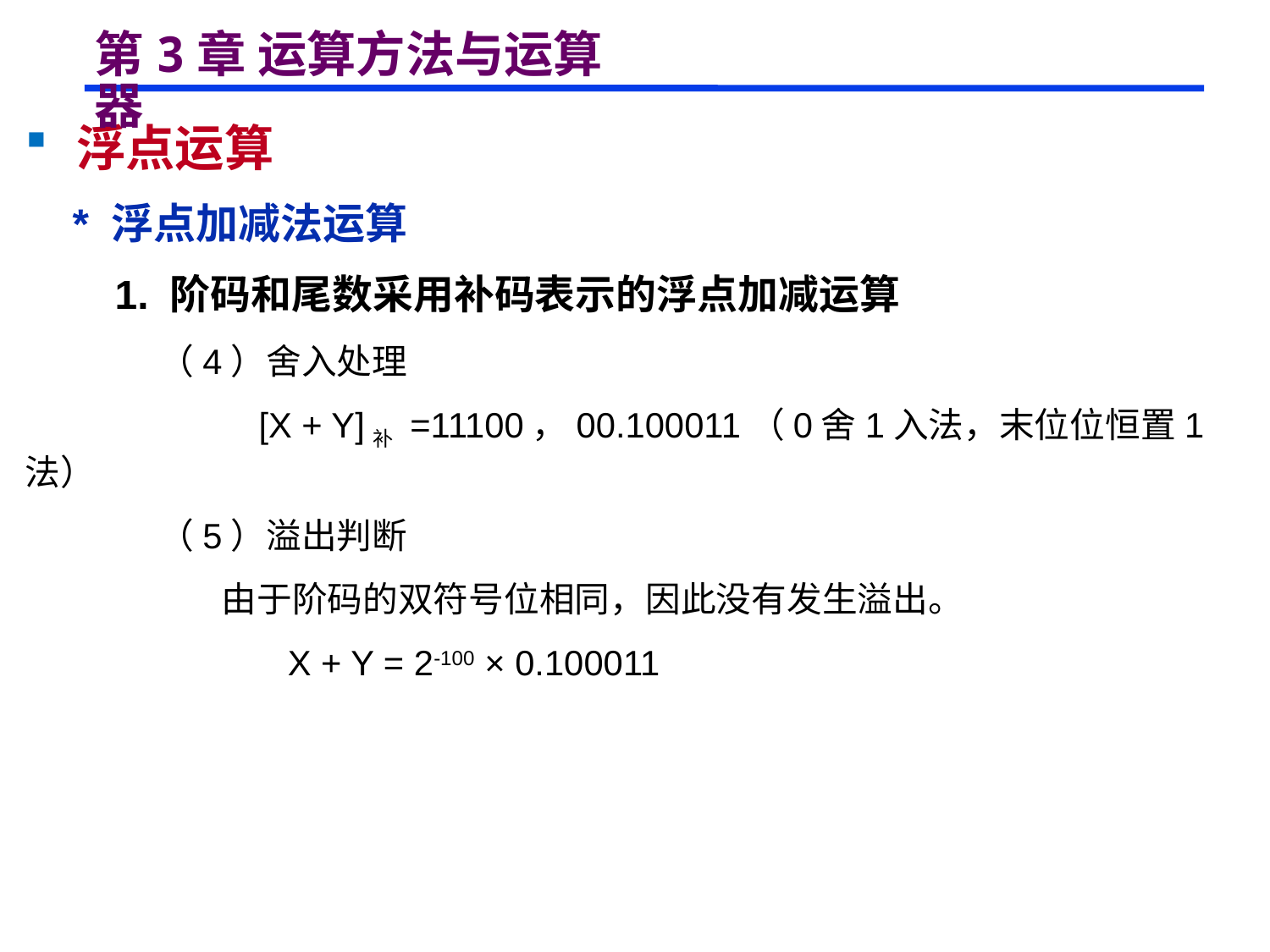

# 第3章 运算方法与运算器
 浮点运算
    * 浮点加减法运算
        1. 阶码和尾数采用补码表示的浮点加减运算
                （4）舍入处理
                        [X + Y]补 =11100，00.100011（0舍1入法，末位位恒置1法）
                （5）溢出判断
                        由于阶码的双符号位相同，因此没有发生溢出。
                           X + Y = 2-100 × 0.100011